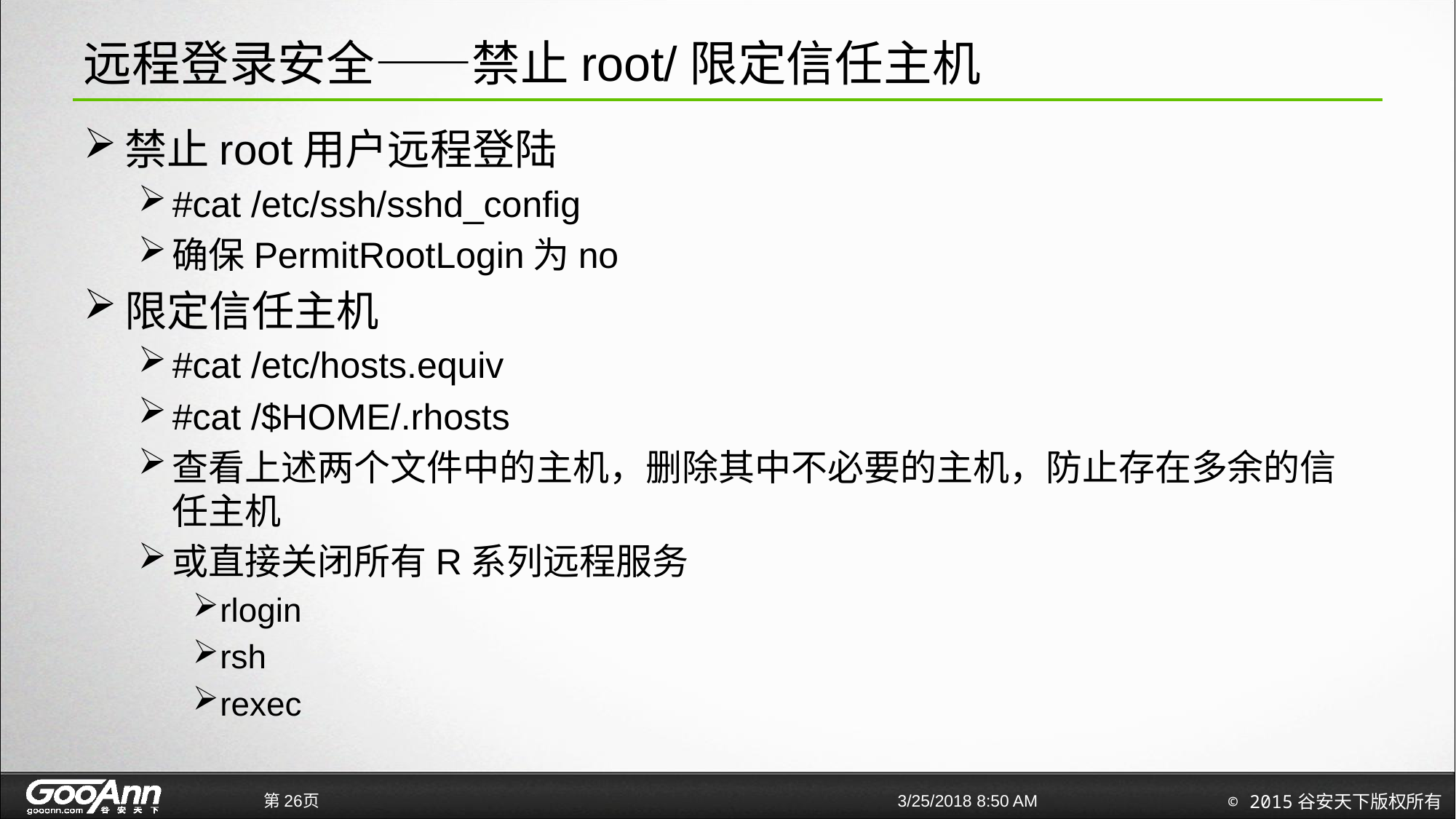

# 远程登录安全——禁止root/限定信任主机
禁止root用户远程登陆
#cat /etc/ssh/sshd_config
确保PermitRootLogin为no
限定信任主机
#cat /etc/hosts.equiv
#cat /$HOME/.rhosts
查看上述两个文件中的主机，删除其中不必要的主机，防止存在多余的信任主机
或直接关闭所有R系列远程服务
rlogin
rsh
rexec